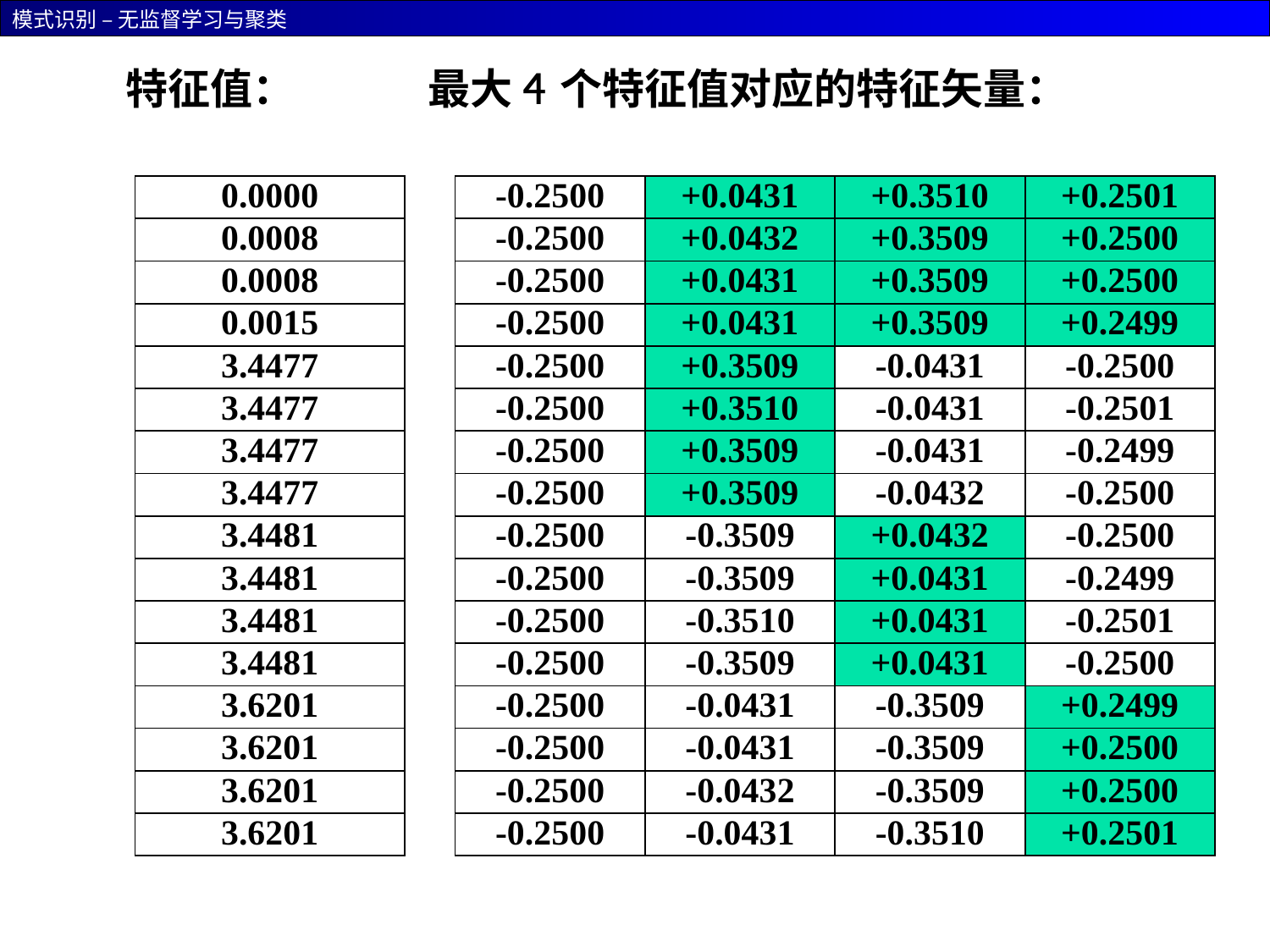

特征值：              最大4个特征值对应的特征矢量：
| 0.0000 |
| --- |
| 0.0008 |
| 0.0008 |
| 0.0015 |
| 3.4477 |
| 3.4477 |
| 3.4477 |
| 3.4477 |
| 3.4481 |
| 3.4481 |
| 3.4481 |
| 3.4481 |
| 3.6201 |
| 3.6201 |
| 3.6201 |
| 3.6201 |
| -0.2500 | +0.0431 | +0.3510 | +0.2501 |
| --- | --- | --- | --- |
| -0.2500 | +0.0432 | +0.3509 | +0.2500 |
| -0.2500 | +0.0431 | +0.3509 | +0.2500 |
| -0.2500 | +0.0431 | +0.3509 | +0.2499 |
| -0.2500 | +0.3509 | -0.0431 | -0.2500 |
| -0.2500 | +0.3510 | -0.0431 | -0.2501 |
| -0.2500 | +0.3509 | -0.0431 | -0.2499 |
| -0.2500 | +0.3509 | -0.0432 | -0.2500 |
| -0.2500 | -0.3509 | +0.0432 | -0.2500 |
| -0.2500 | -0.3509 | +0.0431 | -0.2499 |
| -0.2500 | -0.3510 | +0.0431 | -0.2501 |
| -0.2500 | -0.3509 | +0.0431 | -0.2500 |
| -0.2500 | -0.0431 | -0.3509 | +0.2499 |
| -0.2500 | -0.0431 | -0.3509 | +0.2500 |
| -0.2500 | -0.0432 | -0.3509 | +0.2500 |
| -0.2500 | -0.0431 | -0.3510 | +0.2501 |